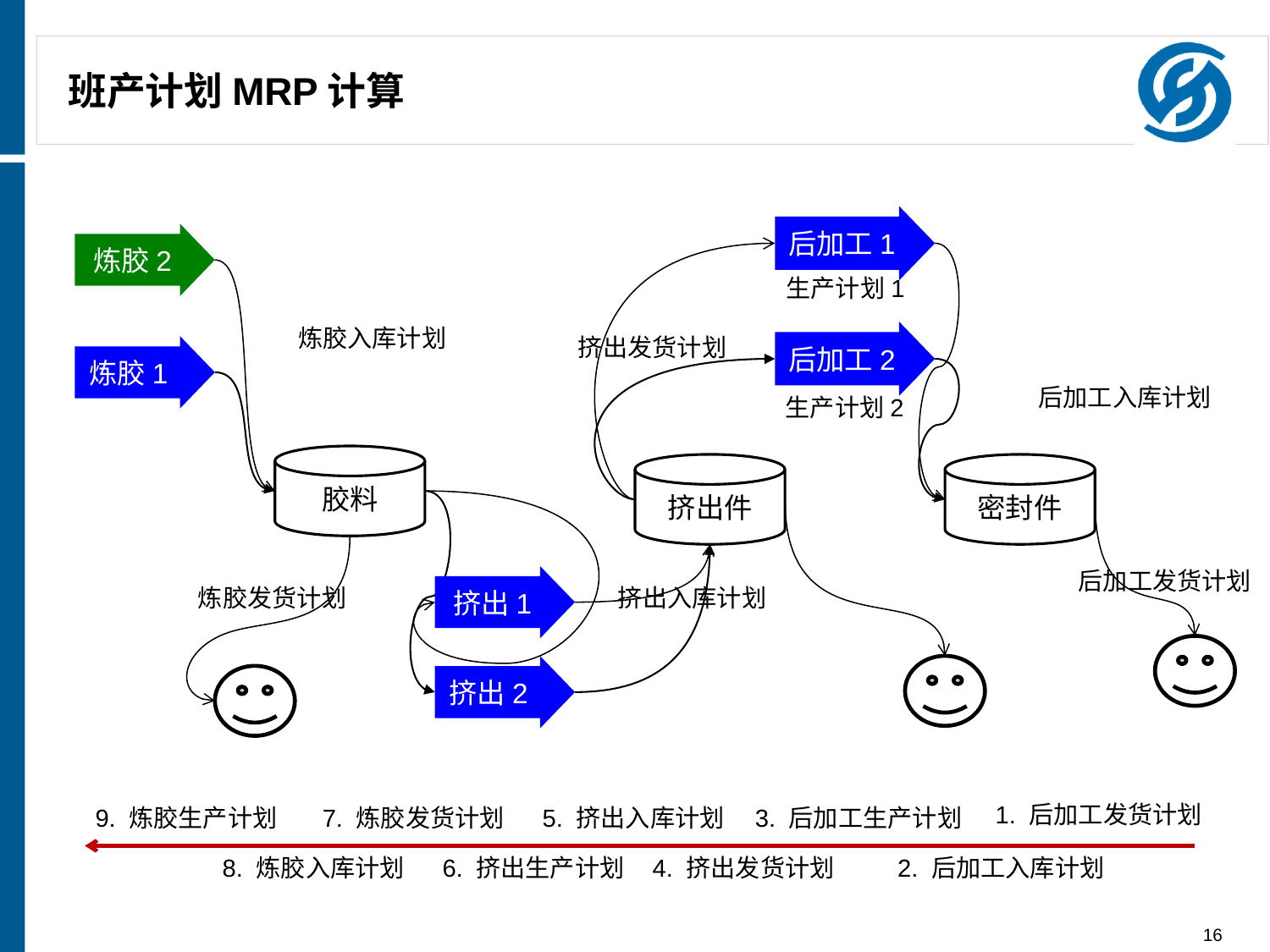

# 班产计划MRP计算
后加工1
炼胶2
生产计划1
炼胶入库计划
后加工2
挤出发货计划
炼胶1
后加工入库计划
生产计划2
胶料
挤出件
密封件
后加工发货计划
挤出1
炼胶发货计划
挤出入库计划

挤出2

1. 后加工发货计划
9. 炼胶生产计划
7. 炼胶发货计划
5. 挤出入库计划
3. 后加工生产计划
8. 炼胶入库计划
6. 挤出生产计划
4. 挤出发货计划
2. 后加工入库计划
16